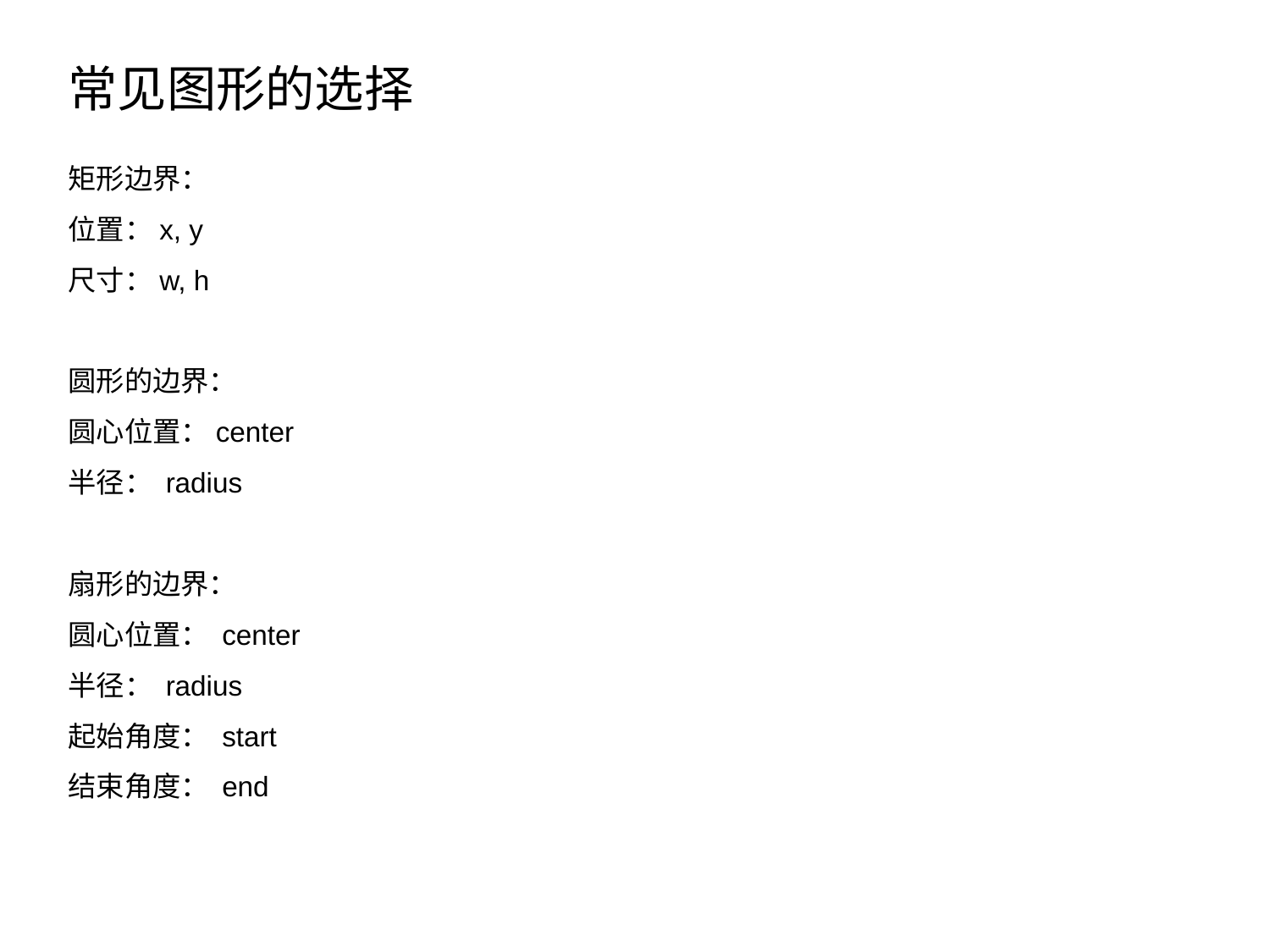

常见图形的选择
矩形边界：
位置：x, y
尺寸：w, h

圆形的边界：
圆心位置：center
半径： radius

扇形的边界：
圆心位置： center
半径： radius
起始角度： start
结束角度： end